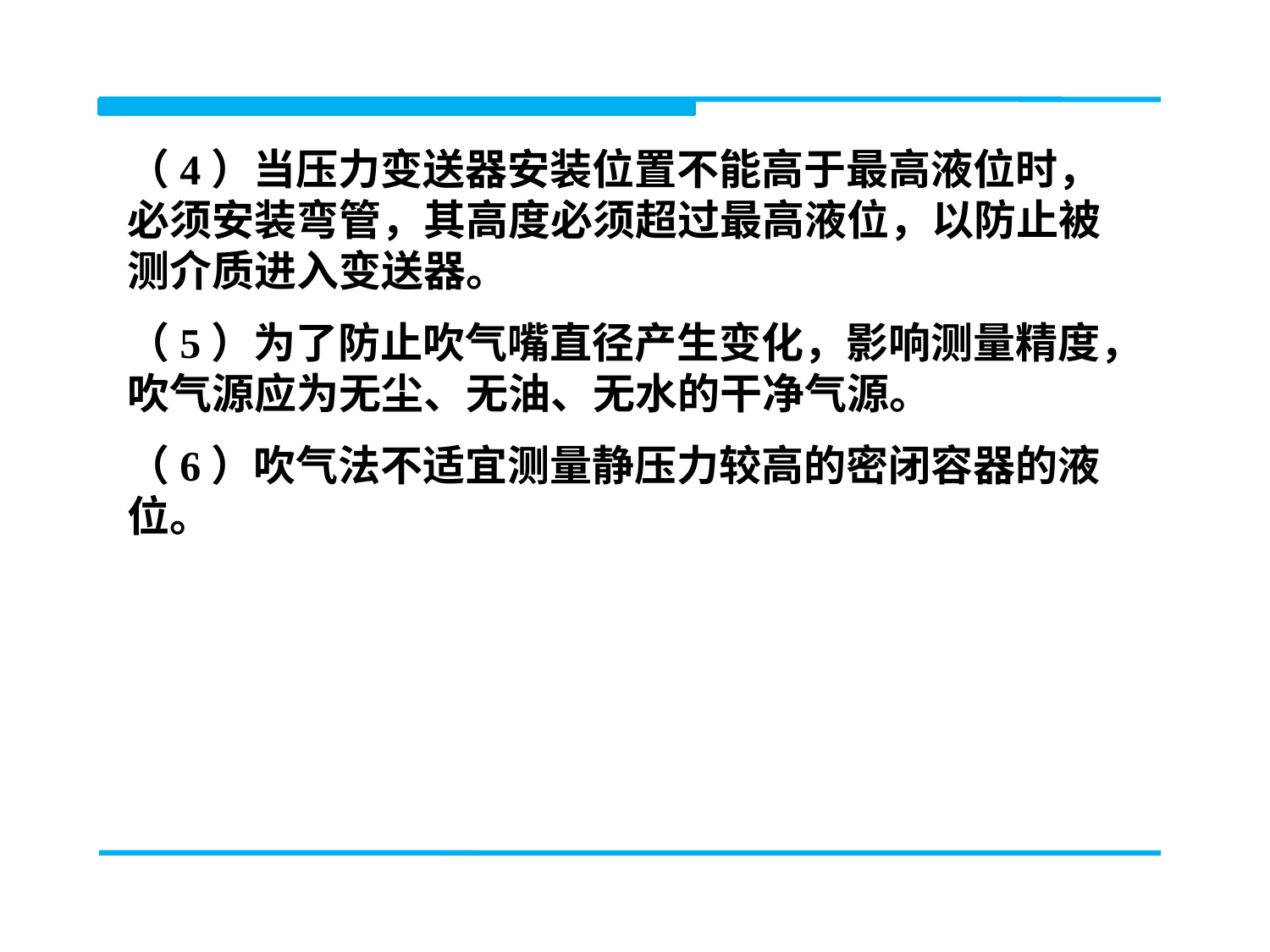

（4）当压力变送器安装位置不能高于最高液位时，必须安装弯管，其高度必须超过最高液位，以防止被测介质进入变送器。
（5）为了防止吹气嘴直径产生变化，影响测量精度，吹气源应为无尘、无油、无水的干净气源。
（6）吹气法不适宜测量静压力较高的密闭容器的液位。